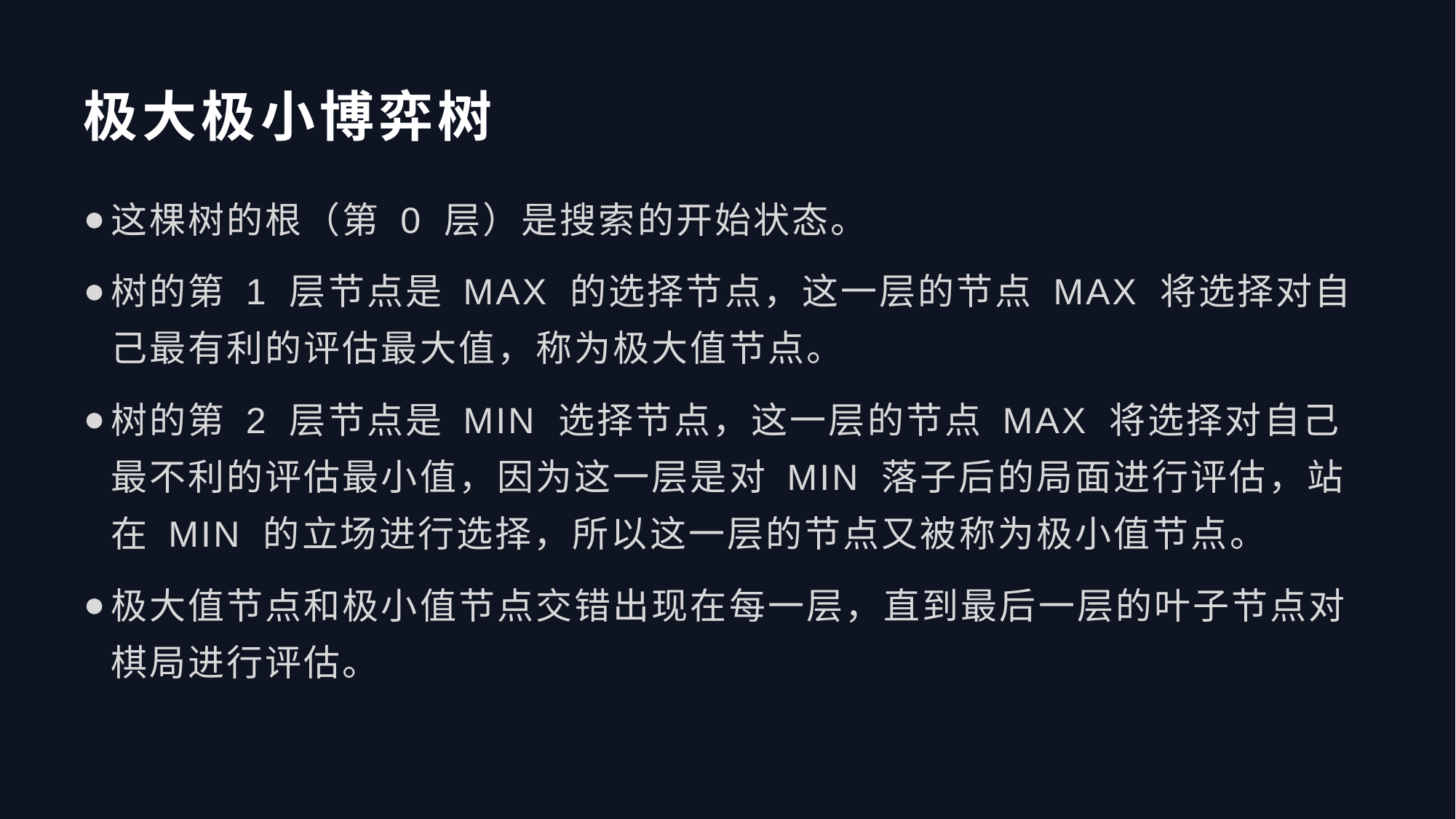

# 极大极小博弈树
这棵树的根（第 0 层）是搜索的开始状态。
树的第 1 层节点是 MAX 的选择节点，这一层的节点 MAX 将选择对自己最有利的评估最大值，称为极大值节点。
树的第 2 层节点是 MIN 选择节点，这一层的节点 MAX 将选择对自己最不利的评估最小值，因为这一层是对 MIN 落子后的局面进行评估，站在 MIN 的立场进行选择，所以这一层的节点又被称为极小值节点。
极大值节点和极小值节点交错出现在每一层，直到最后一层的叶子节点对棋局进行评估。